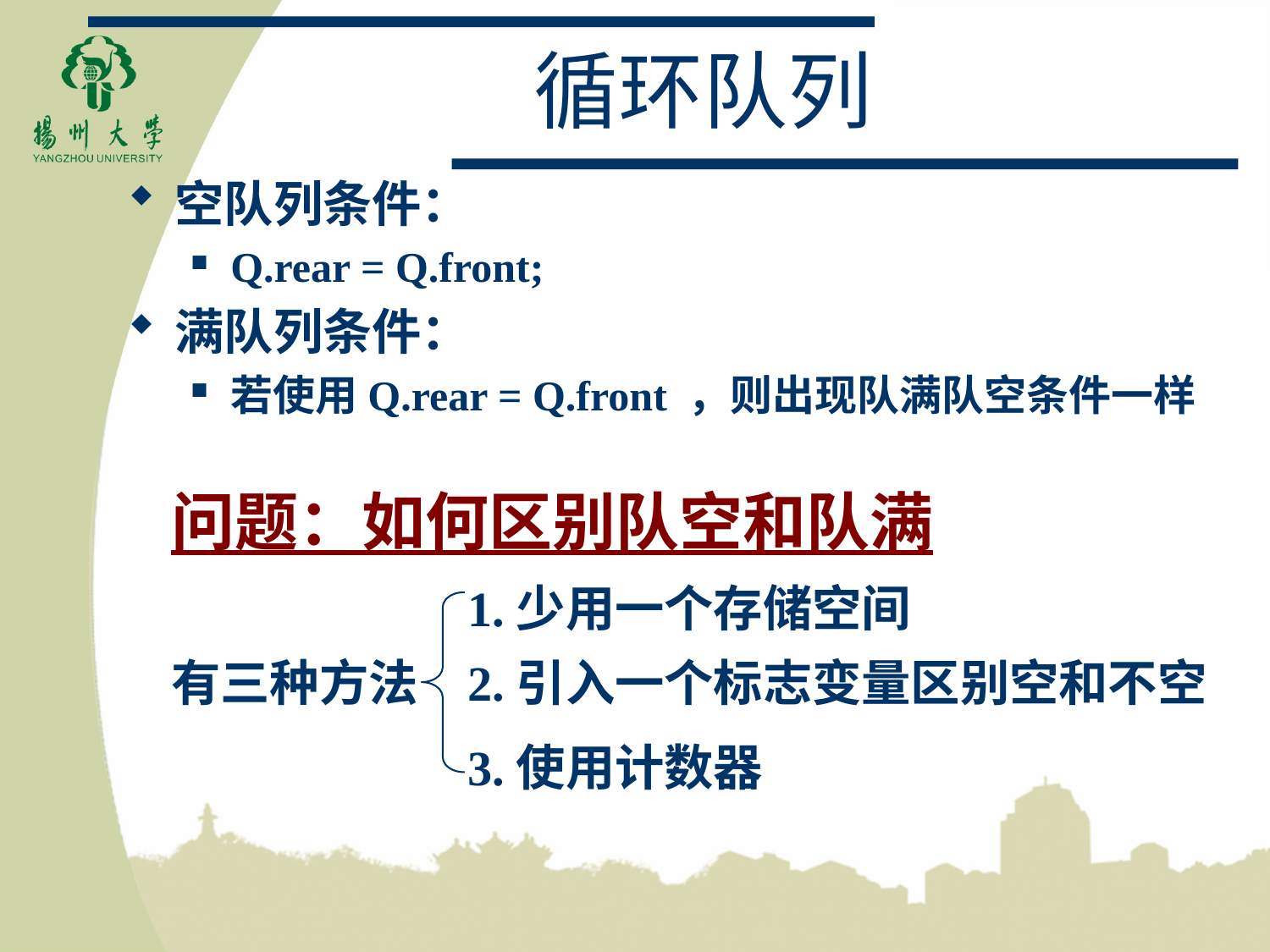

# 循环队列
空队列条件：
Q.rear = Q.front;
满队列条件：
若使用Q.rear = Q.front ，则出现队满队空条件一样

问题：如何区别队空和队满
1.少用一个存储空间

有三种方法
2.引入一个标志变量区别空和不空
3.使用计数器